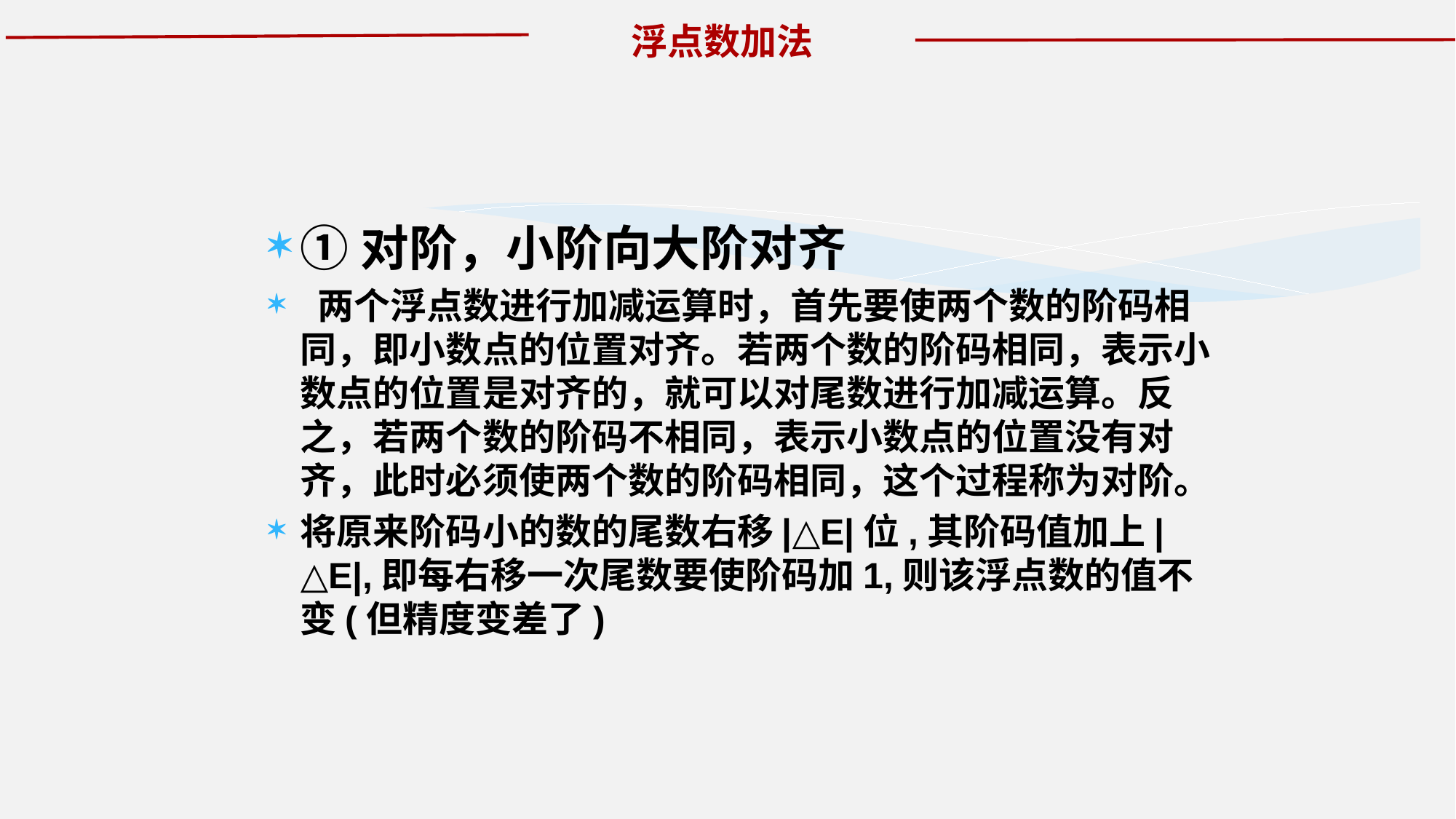

浮点数加法
①对阶，小阶向大阶对齐
 两个浮点数进行加减运算时，首先要使两个数的阶码相同，即小数点的位置对齐。若两个数的阶码相同，表示小数点的位置是对齐的，就可以对尾数进行加减运算。反之，若两个数的阶码不相同，表示小数点的位置没有对齐，此时必须使两个数的阶码相同，这个过程称为对阶。
将原来阶码小的数的尾数右移|△E|位,其阶码值加上|△E|,即每右移一次尾数要使阶码加1,则该浮点数的值不变(但精度变差了)